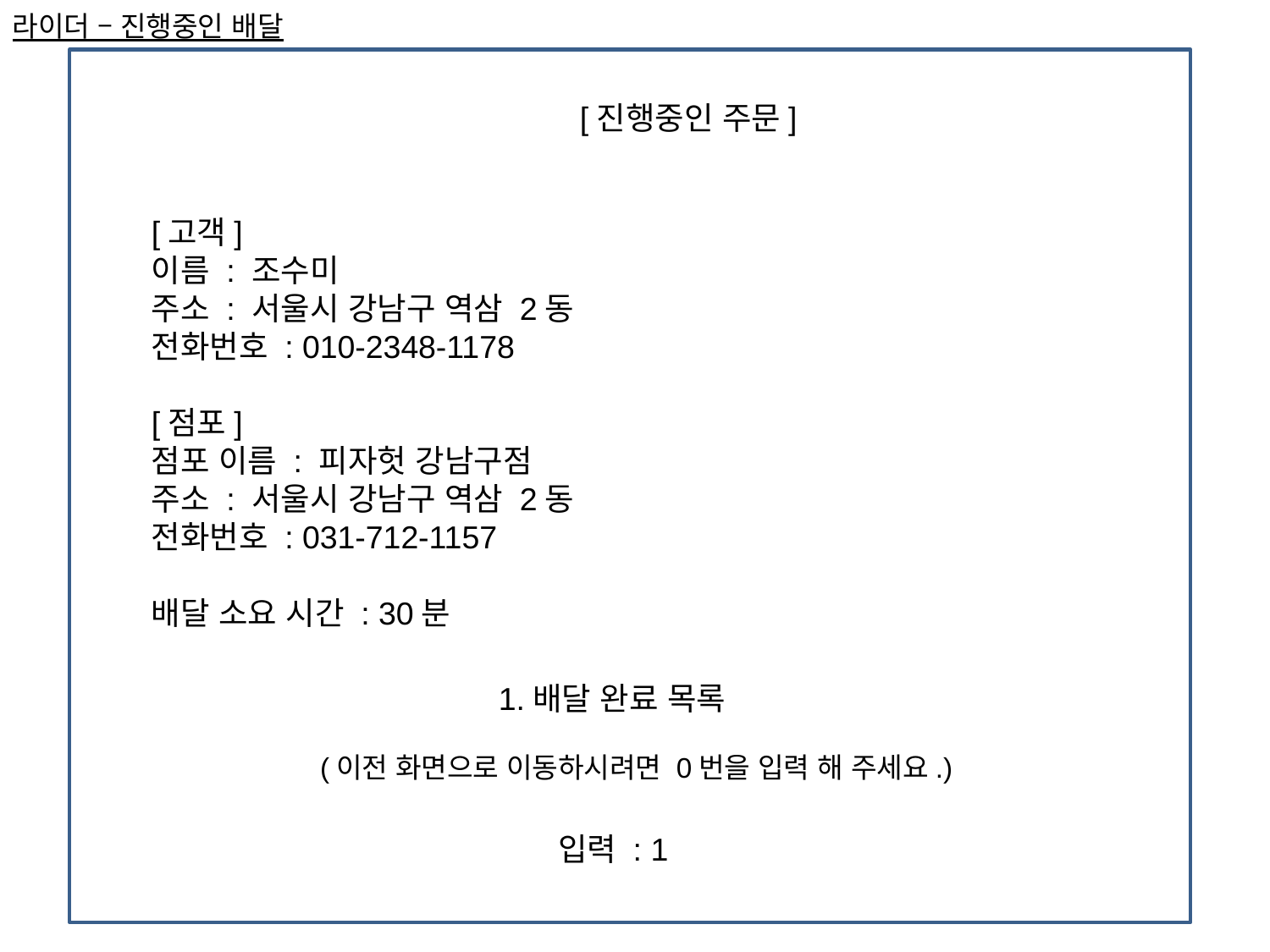

라이더 – 진행중인 배달

				[진행중인 주문]

[고객]
이름 : 조수미
주소 : 서울시 강남구 역삼 2동
전화번호 : 010-2348-1178

[점포]
점포 이름 : 피자헛 강남구점
주소 : 서울시 강남구 역삼 2동
전화번호 : 031-712-1157

배달 소요 시간 : 30분
1.배달 완료 목록
(이전 화면으로 이동하시려면 0번을 입력 해 주세요.)
입력 : 1